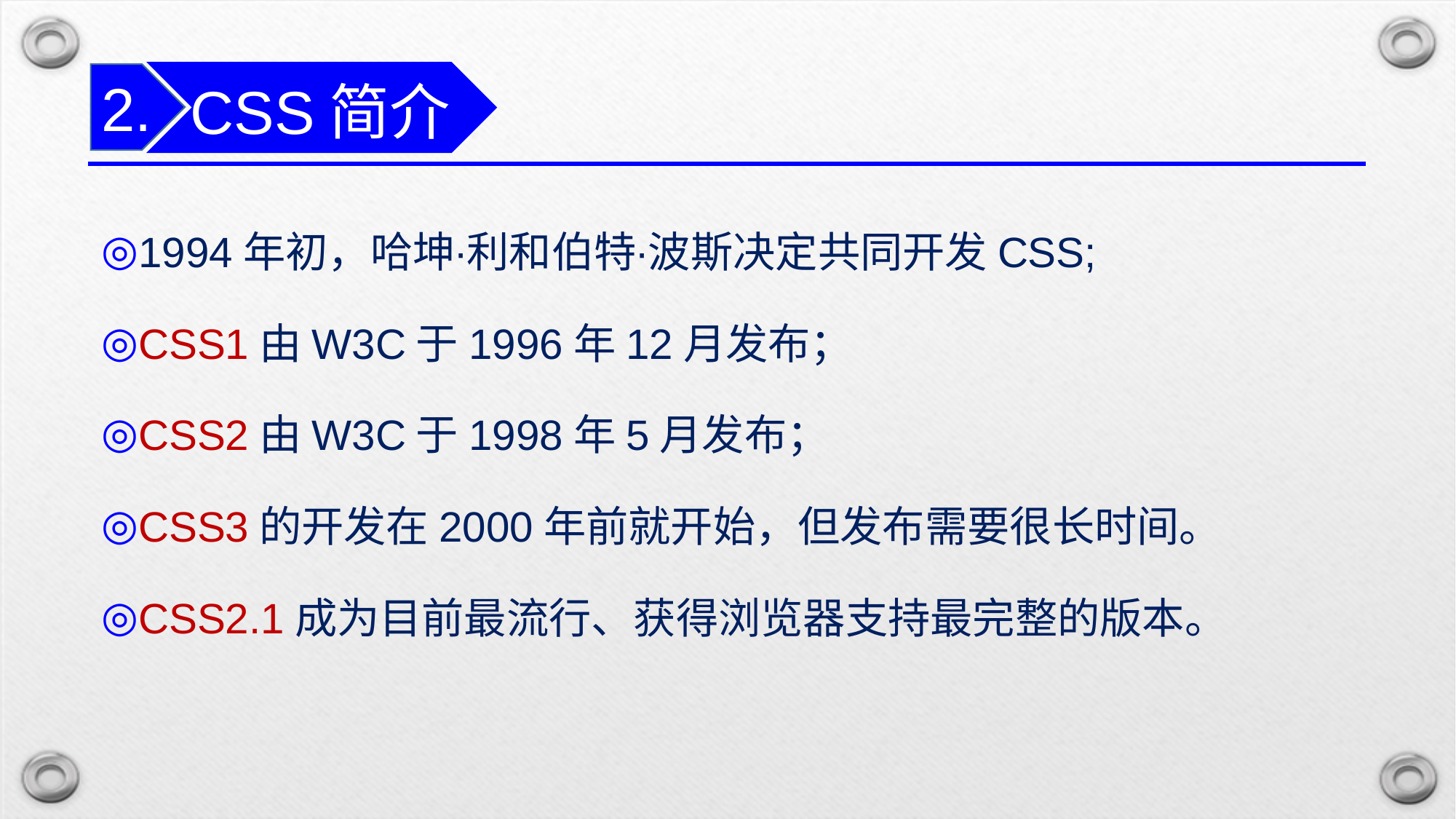

CSS简介

2.
1994年初，哈坤∙利和伯特∙波斯决定共同开发CSS;
CSS1由W3C于1996年12月发布；
CSS2由W3C于1998年5月发布；
CSS3的开发在2000年前就开始，但发布需要很长时间。
CSS2.1成为目前最流行、获得浏览器支持最完整的版本。